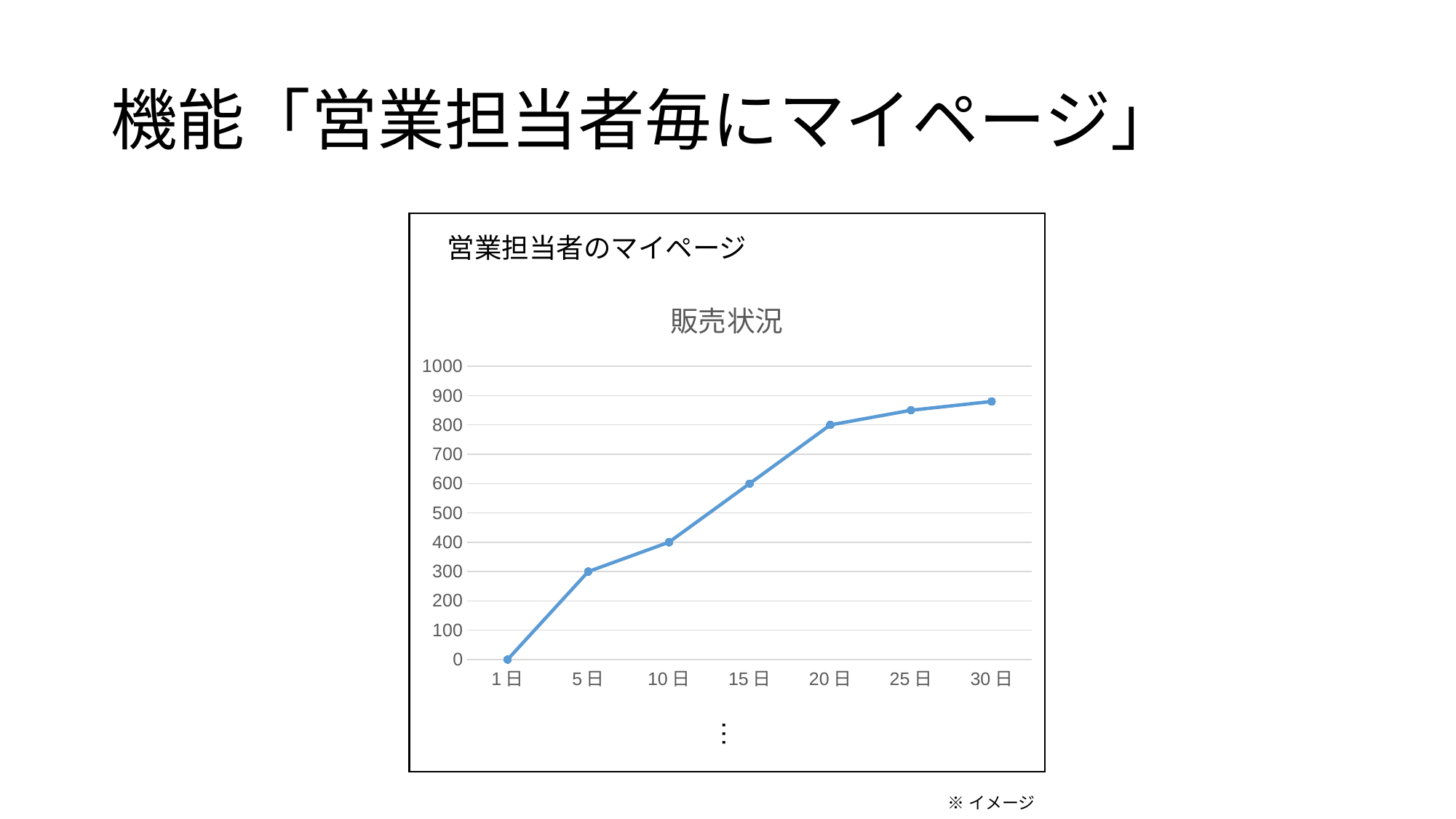

# 機能「営業担当者毎にマイページ」

営業担当者のマイページ
…

### Chart: 販売状況

| Category | 販売状況 |
|---|---|
| 1日 | 0.0 |
| 5日 | 300.0 |
| 10日 | 400.0 |
| 15日 | 600.0 |
| 20日 | 800.0 |
| 25日 | 850.0 |
| 30日 | 880.0 |
※イメージ